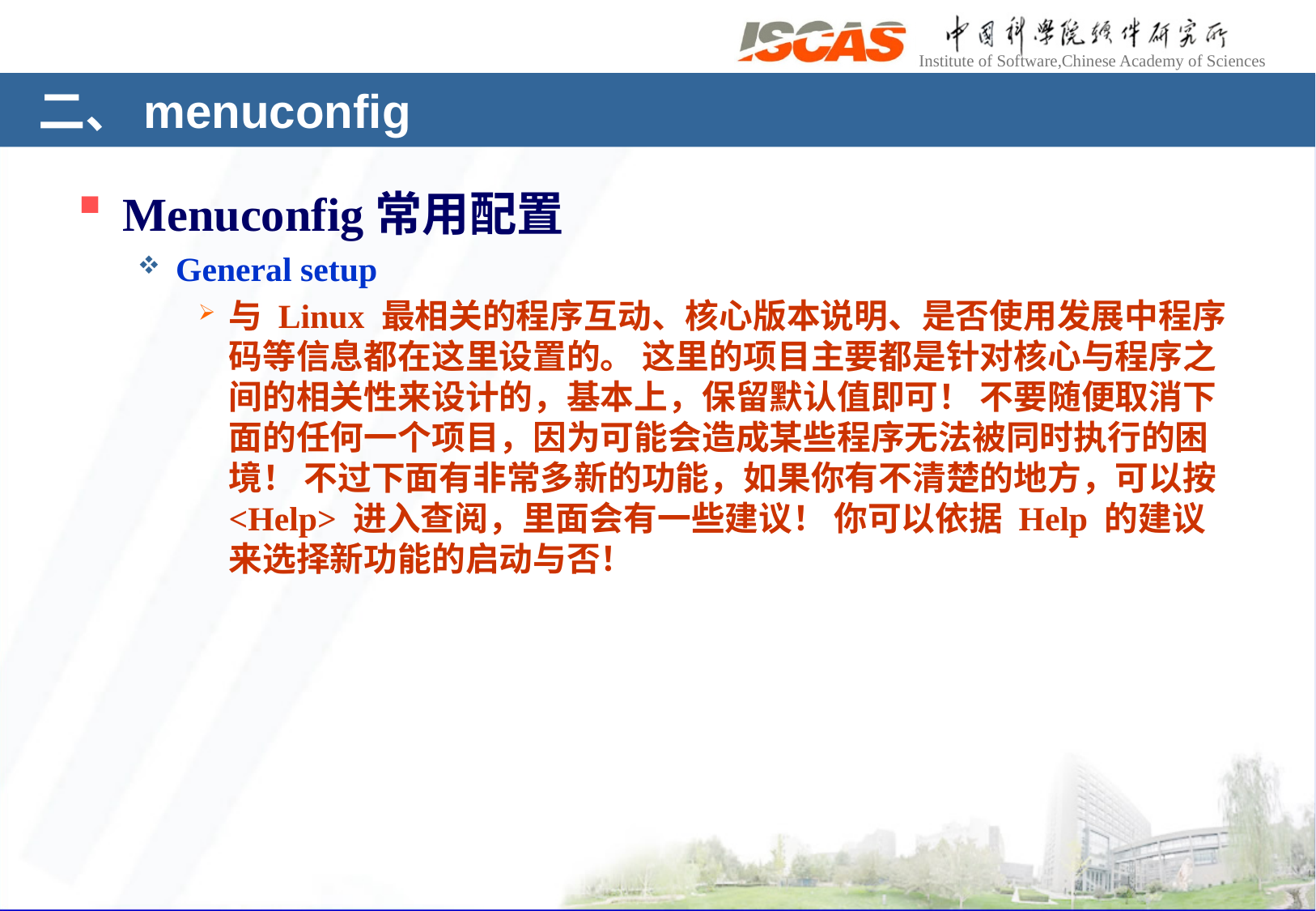

# 二、menuconfig
Menuconfig常用配置
General setup
与 Linux 最相关的程序互动、核心版本说明、是否使用发展中程序码等信息都在这里设置的。 这里的项目主要都是针对核心与程序之间的相关性来设计的，基本上，保留默认值即可！ 不要随便取消下面的任何一个项目，因为可能会造成某些程序无法被同时执行的困境！ 不过下面有非常多新的功能，如果你有不清楚的地方，可以按 <Help> 进入查阅，里面会有一些建议！ 你可以依据 Help 的建议来选择新功能的启动与否！